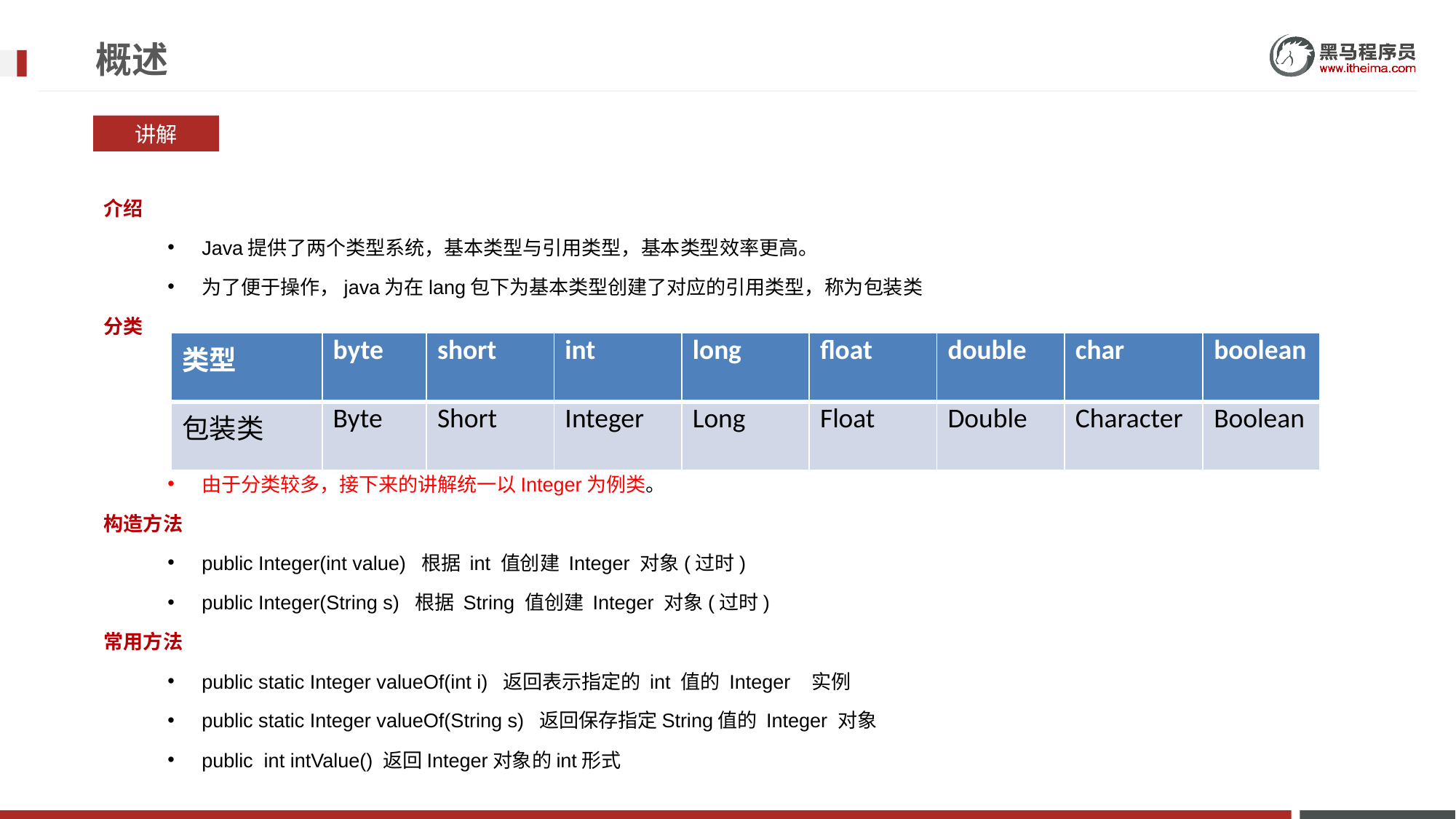

# 概述
讲解
介绍
Java提供了两个类型系统，基本类型与引用类型，基本类型效率更高。
为了便于操作，java为在lang包下为基本类型创建了对应的引用类型，称为包装类
分类

由于分类较多，接下来的讲解统一以Integer为例类。
构造方法
public Integer(int value)  根据 int 值创建 Integer 对象(过时)
public Integer(String s)  根据 String 值创建 Integer 对象(过时)
常用方法
public static Integer valueOf(int i)  返回表示指定的 int 值的 Integer   实例
public static Integer valueOf(String s)  返回保存指定String值的 Integer 对象
public  int intValue() 返回Integer对象的int形式

| 类型 | byte | short | int | long | float | double | char | boolean |
| --- | --- | --- | --- | --- | --- | --- | --- | --- |
| 包装类 | Byte | Short | Integer | Long | Float | Double | Character | Boolean |